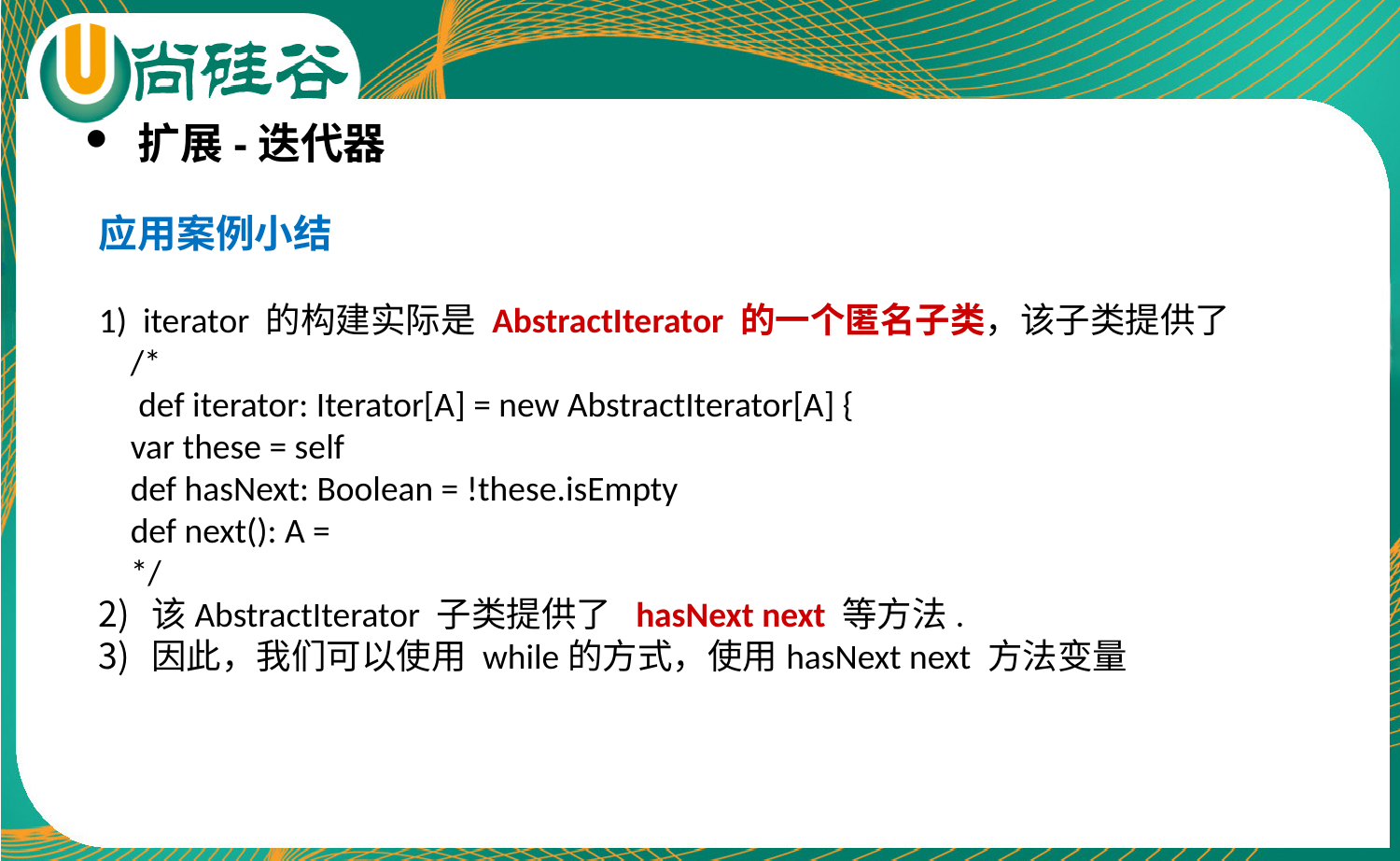

扩展-迭代器

应用案例小结

1)  iterator 的构建实际是 AbstractIterator 的一个匿名子类，该子类提供了
    /*
     def iterator: Iterator[A] = new AbstractIterator[A] {
    var these = self
    def hasNext: Boolean = !these.isEmpty
    def next(): A =
    */
该AbstractIterator 子类提供了  hasNext next 等方法.
因此，我们可以使用 while的方式，使用hasNext next 方法变量